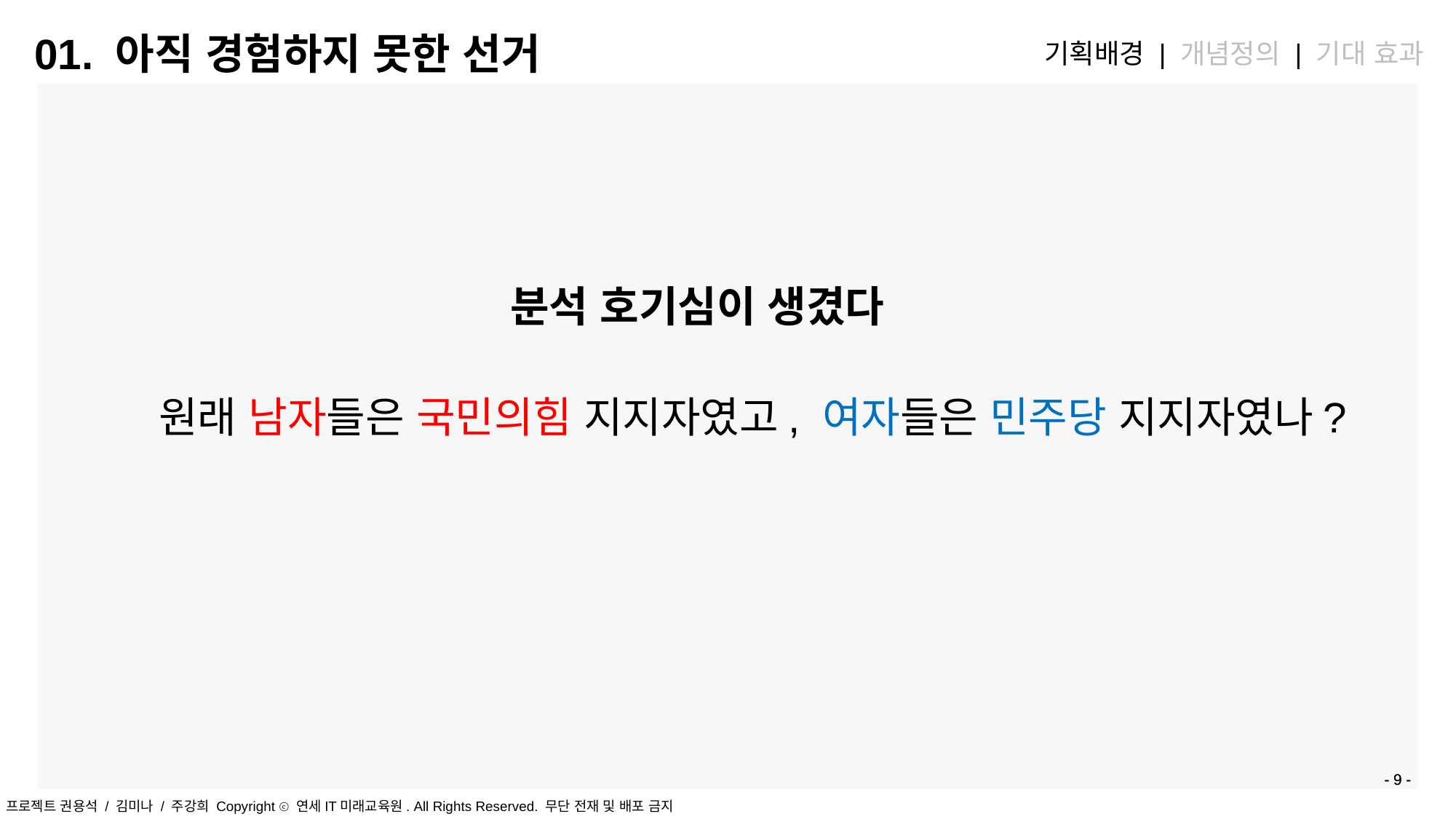

01. 아직 경험하지 못한 선거
기획배경 | 개념정의 | 기대 효과
분석 호기심이 생겼다
원래 남자들은 국민의힘 지지자였고, 여자들은 민주당 지지자였나?
- 9 -